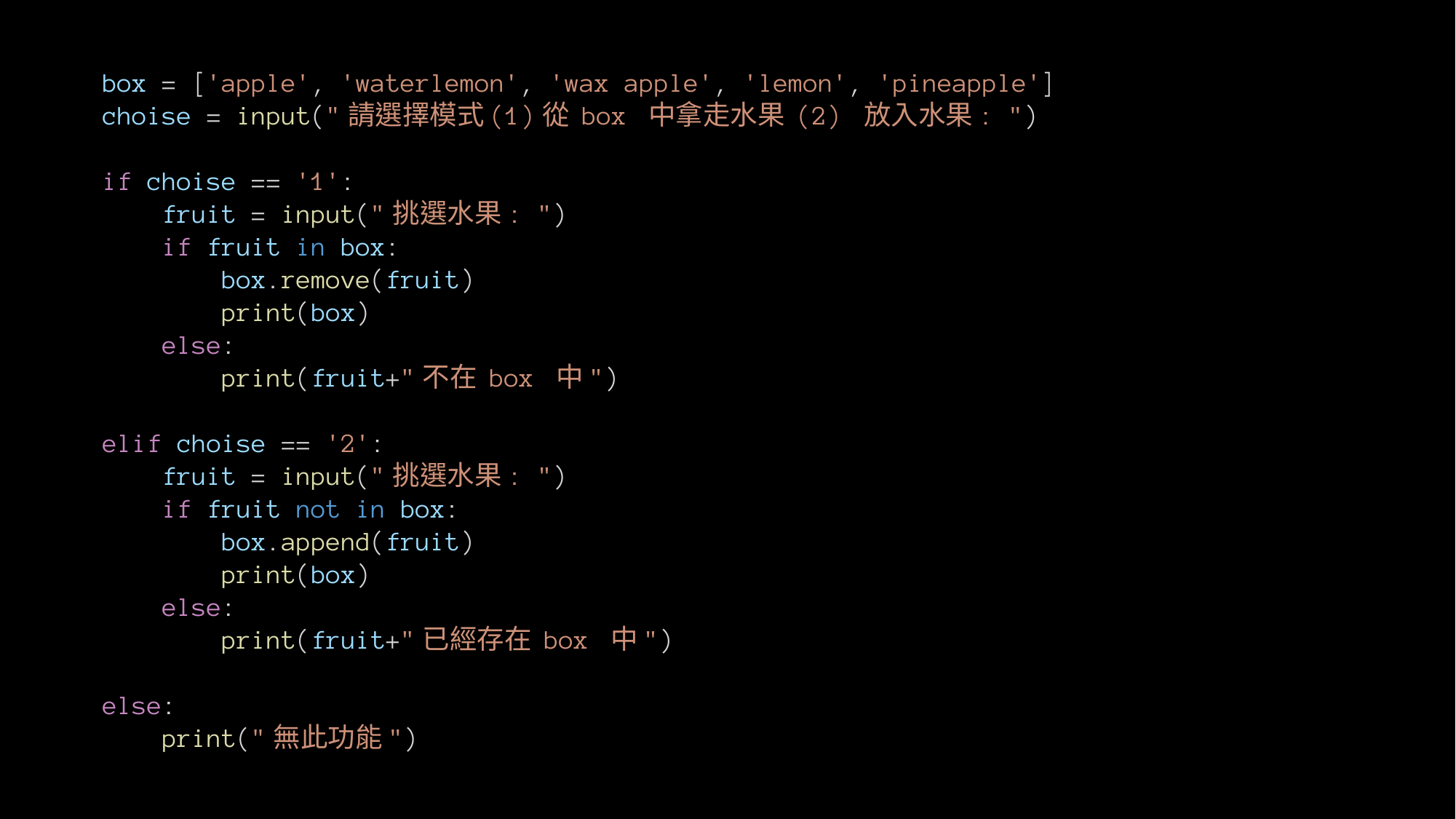

box = ['apple', 'waterlemon', 'wax apple', 'lemon', 'pineapple']
choise = input("請選擇模式(1)從 box 中拿走水果 (2) 放入水果: ")
if choise == '1':
    fruit = input("挑選水果: ")
    if fruit in box:
        box.remove(fruit)
        print(box)
    else:
        print(fruit+"不在 box 中")

elif choise == '2':
    fruit = input("挑選水果: ")
    if fruit not in box:
        box.append(fruit)
        print(box)
    else:
        print(fruit+"已經存在 box 中")

else:
    print("無此功能")